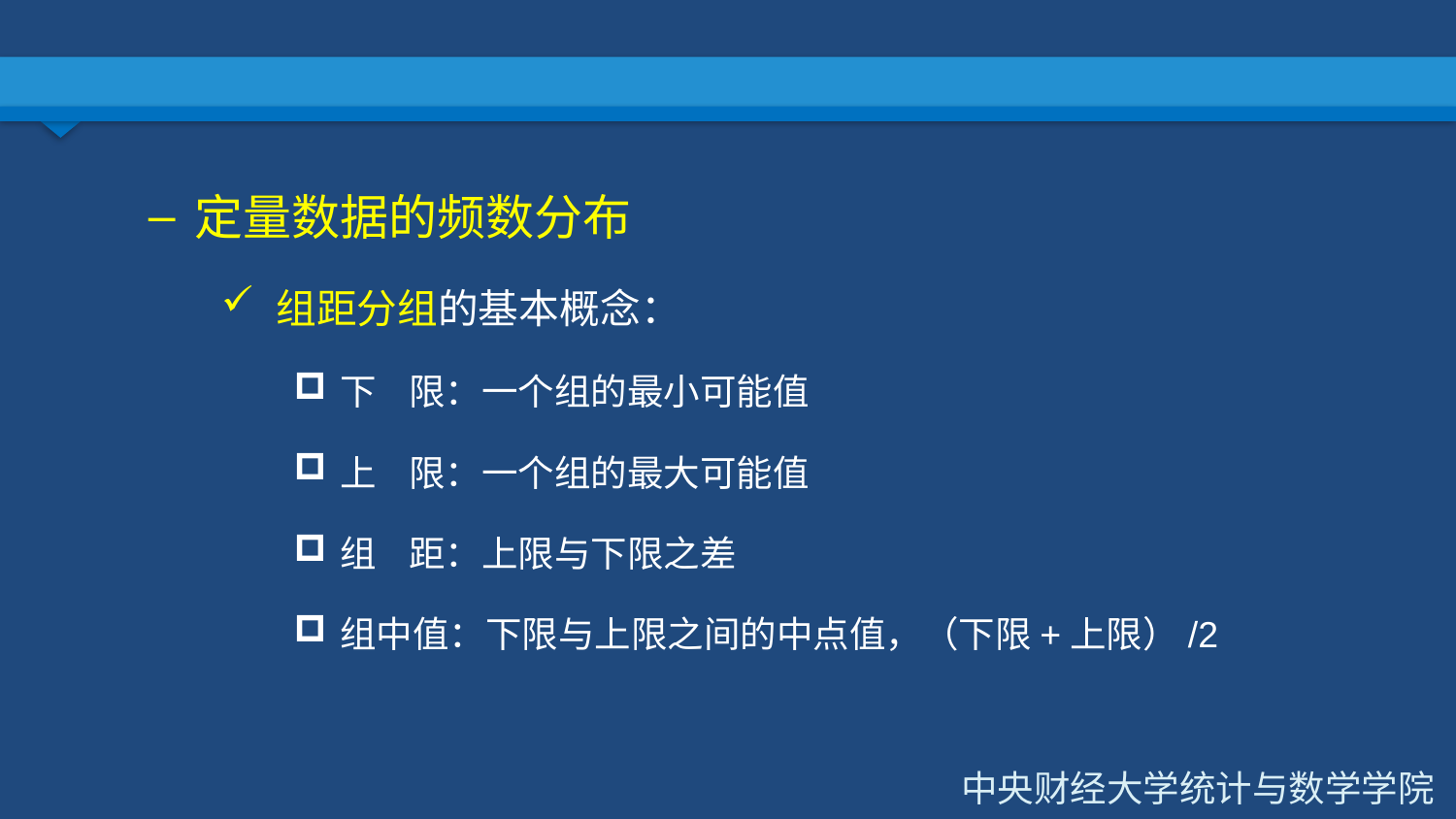

#
定量数据的频数分布
组距分组的基本概念：
下    限：一个组的最小可能值
上    限：一个组的最大可能值
组    距：上限与下限之差
组中值：下限与上限之间的中点值，（下限+上限）/2